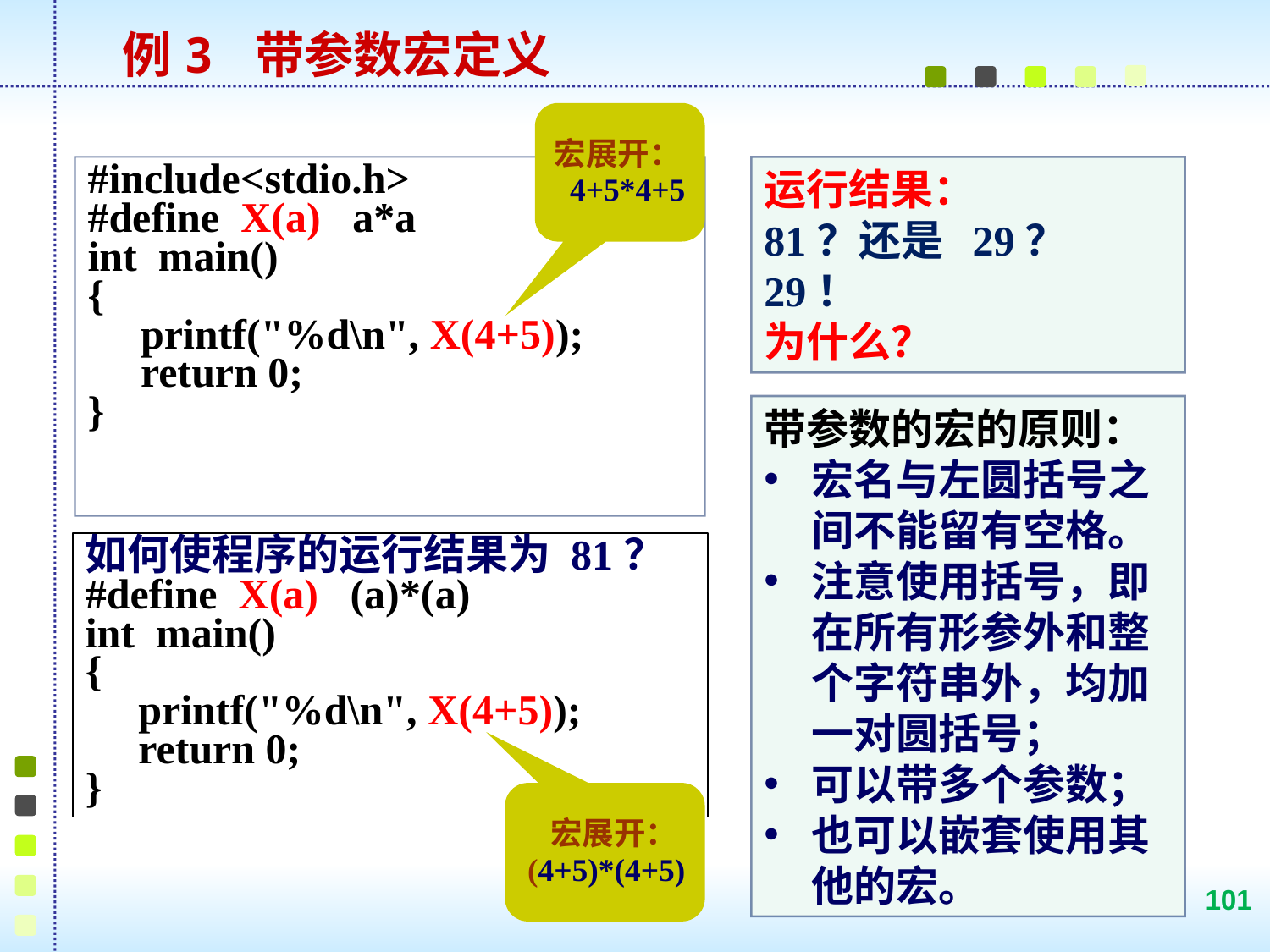

例3 带参数宏定义
宏展开：4+5*4+5
#include<stdio.h>
#define  X(a)   a*a
int  main()
{
     printf("%d\n", X(4+5));
     return 0;
}

运行结果：
81？还是  29？
29！
为什么？
带参数的宏的原则：
宏名与左圆括号之间不能留有空格。
注意使用括号，即在所有形参外和整个字符串外，均加一对圆括号；
可以带多个参数；
也可以嵌套使用其他的宏。
如何使程序的运行结果为 81？
#define  X(a)   (a)*(a)
int  main()
{
     printf("%d\n", X(4+5));
     return 0;
}
宏展开：(4+5)*(4+5)
101